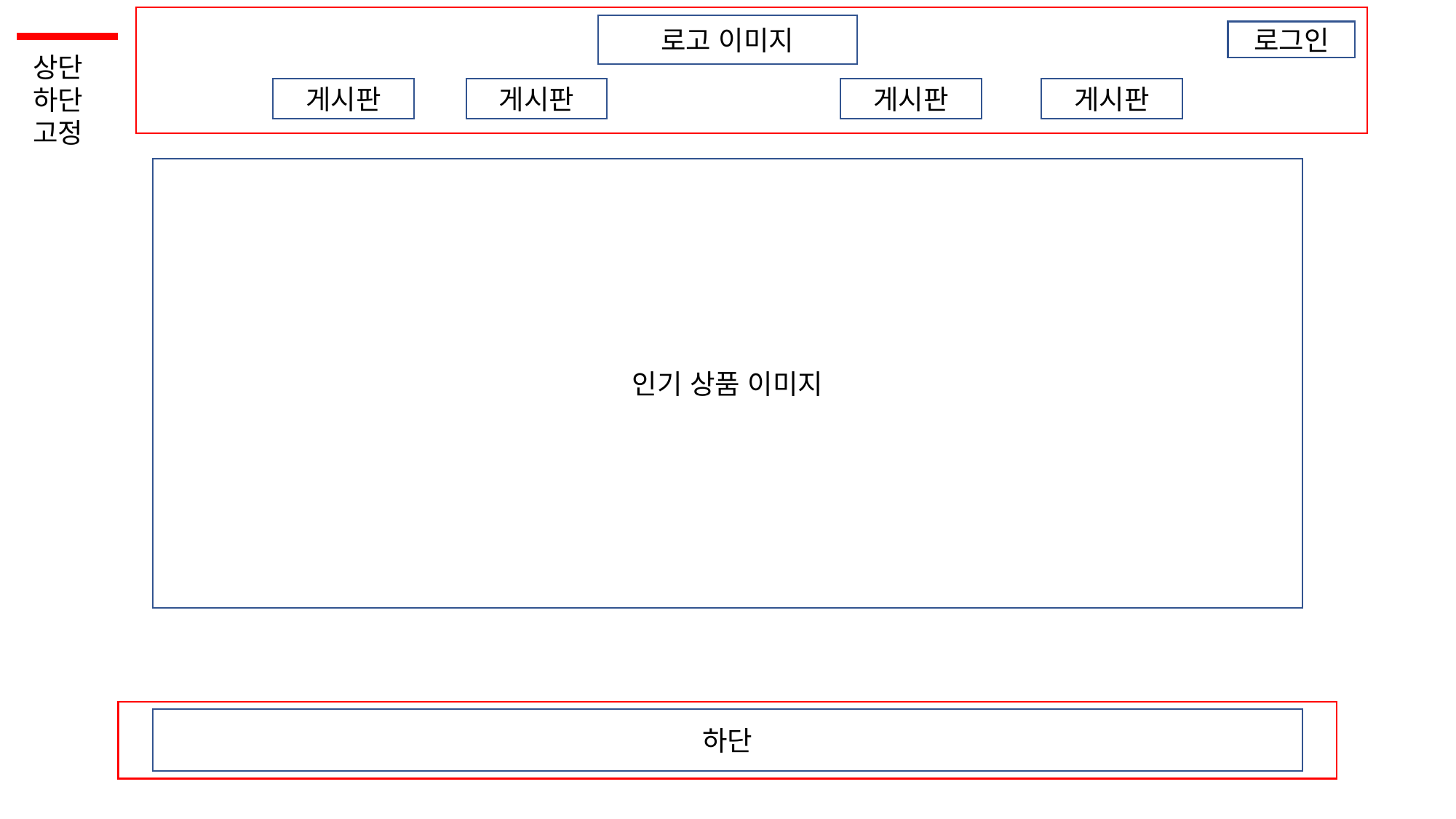

로고 이미지
로그인
상단
하단
고정

게시판
게시판
게시판
게시판
인기 상품 이미지

하단